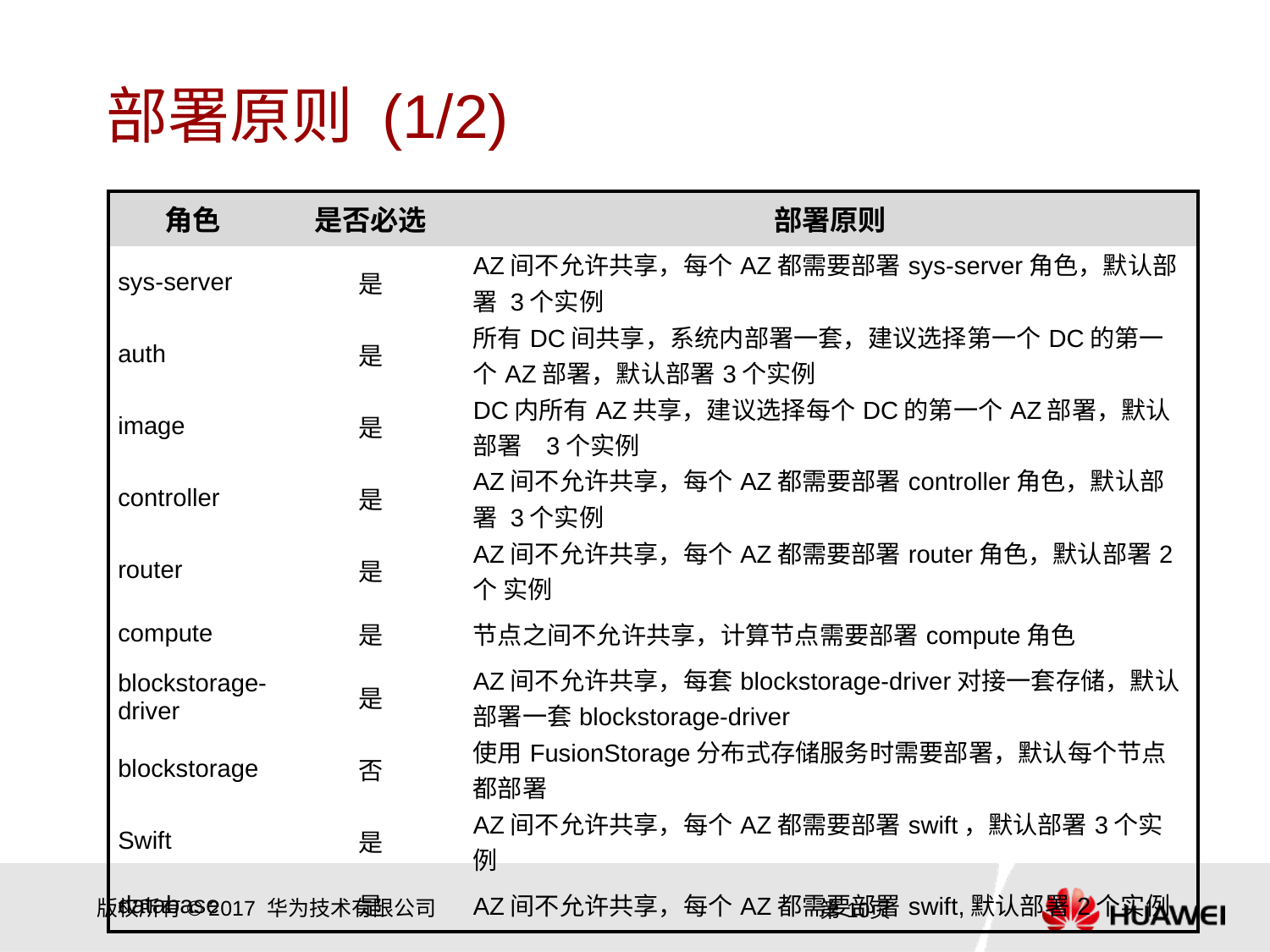

# 部署原则 (1/2)
| 角色 | 是否必选 | 部署原则 |
| --- | --- | --- |
| sys-server | 是 | AZ间不允许共享，每个AZ都需要部署sys-server角色，默认部署 3个实例 |
| auth | 是 | 所有DC间共享，系统内部署一套，建议选择第一个DC的第一个AZ部署，默认部署3个实例 |
| image | 是 | DC内所有AZ共享，建议选择每个DC的第一个AZ部署，默认部署 3个实例 |
| controller | 是 | AZ间不允许共享，每个AZ都需要部署controller角色，默认部署 3个实例 |
| router | 是 | AZ间不允许共享，每个AZ都需要部署router角色，默认部署2个 实例 |
| compute | 是 | 节点之间不允许共享，计算节点需要部署compute角色 |
| blockstorage-driver | 是 | AZ间不允许共享，每套blockstorage-driver对接一套存储，默认部署一套blockstorage-driver |
| blockstorage | 否 | 使用FusionStorage分布式存储服务时需要部署，默认每个节点都部署 |
| Swift | 是 | AZ间不允许共享，每个AZ都需要部署swift，默认部署3个实例 |
| database | 是 | AZ间不允许共享，每个AZ都需要部署swift,默认部署2个实例 |